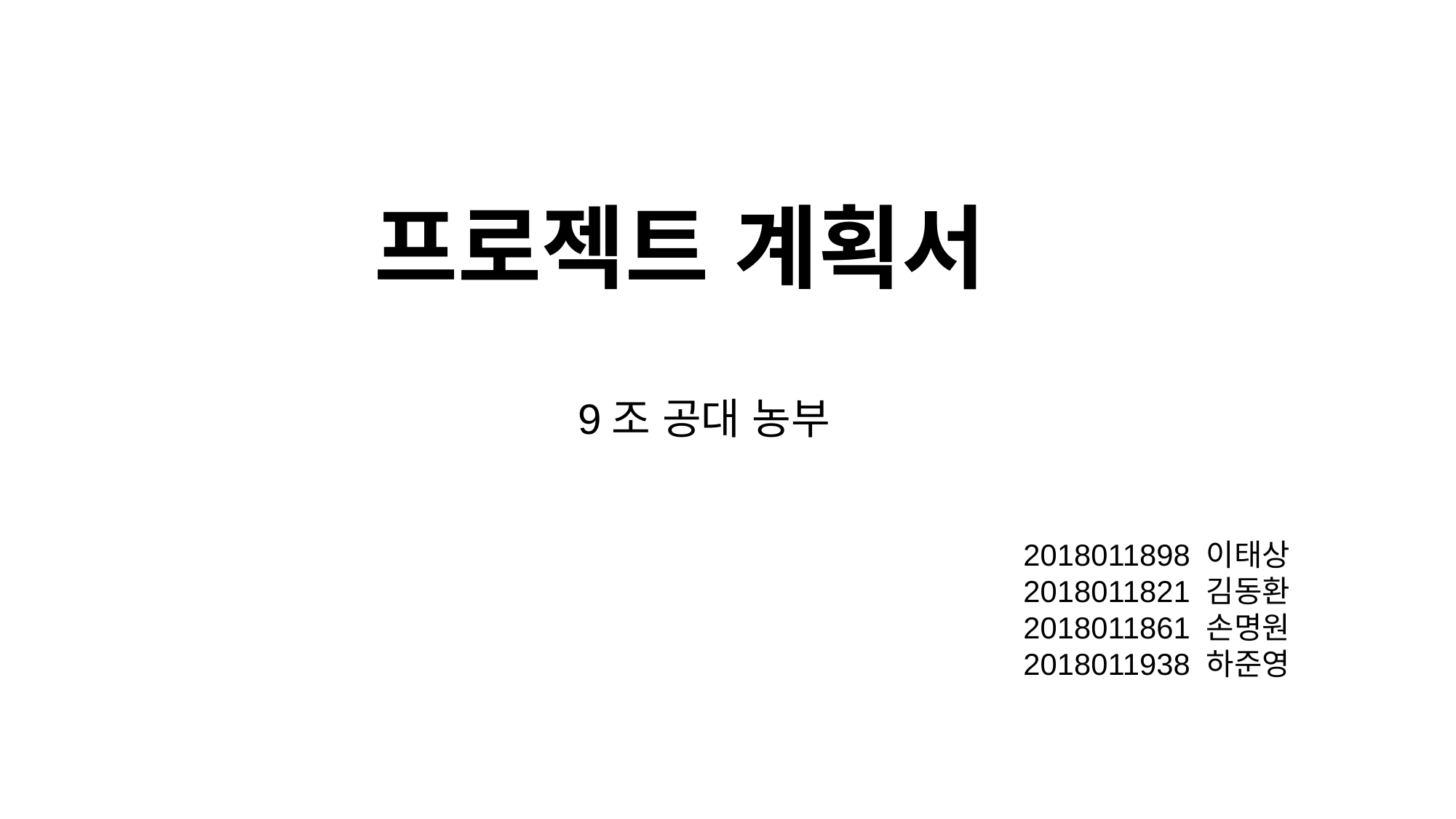

프로젝트 계획서
9조 공대 농부
2018011898 이태상
2018011821 김동환
2018011861 손명원
2018011938 하준영